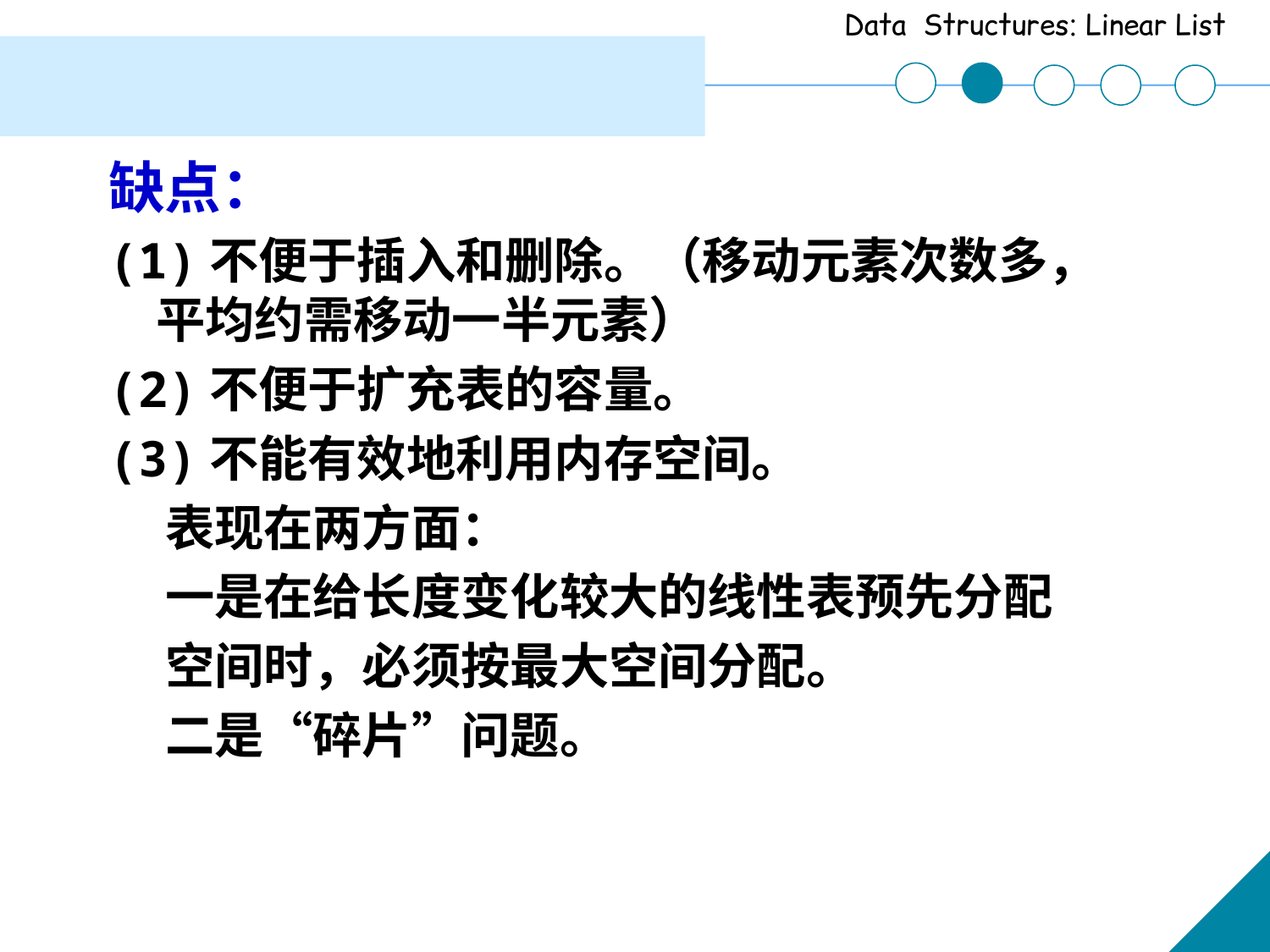

缺点：
(1)不便于插入和删除。（移动元素次数多，平均约需移动一半元素）
(2)不便于扩充表的容量。
(3)不能有效地利用内存空间。
    表现在两方面：
    一是在给长度变化较大的线性表预先分配
    空间时，必须按最大空间分配。
    二是“碎片”问题。